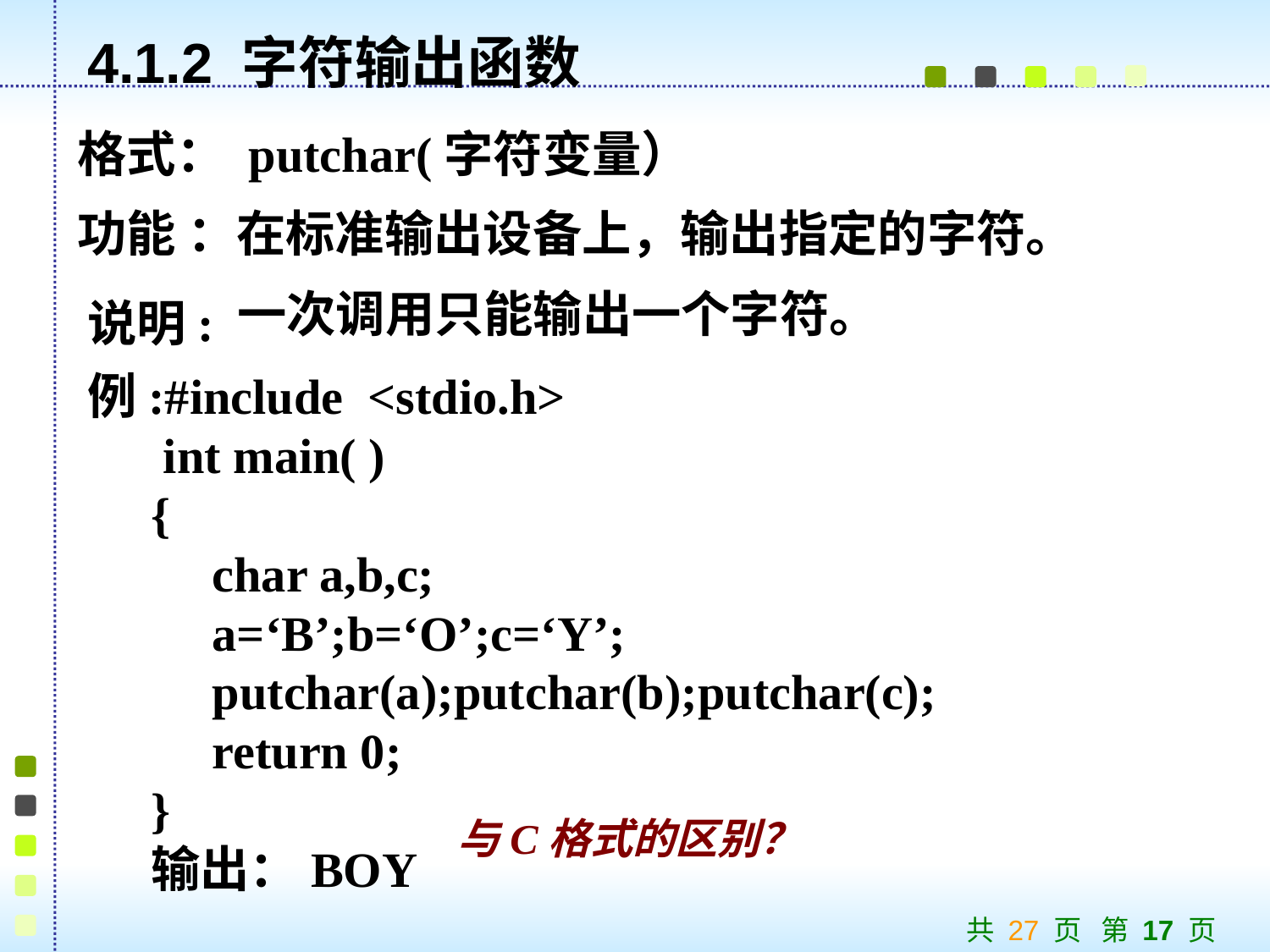

4.1.2 字符输出函数
格式： putchar(字符变量）
功能 ：在标准输出设备上，输出指定的字符。
一次调用只能输出一个字符。
说明:
例:#include  <stdio.h>
 int main( )
{
     char a,b,c;
     a=‘B’;b=‘O’;c=‘Y’;
     putchar(a);putchar(b);putchar(c);
     return 0;
}
输出：BOY
与C格式的区别？
共 27 页   第 17 页